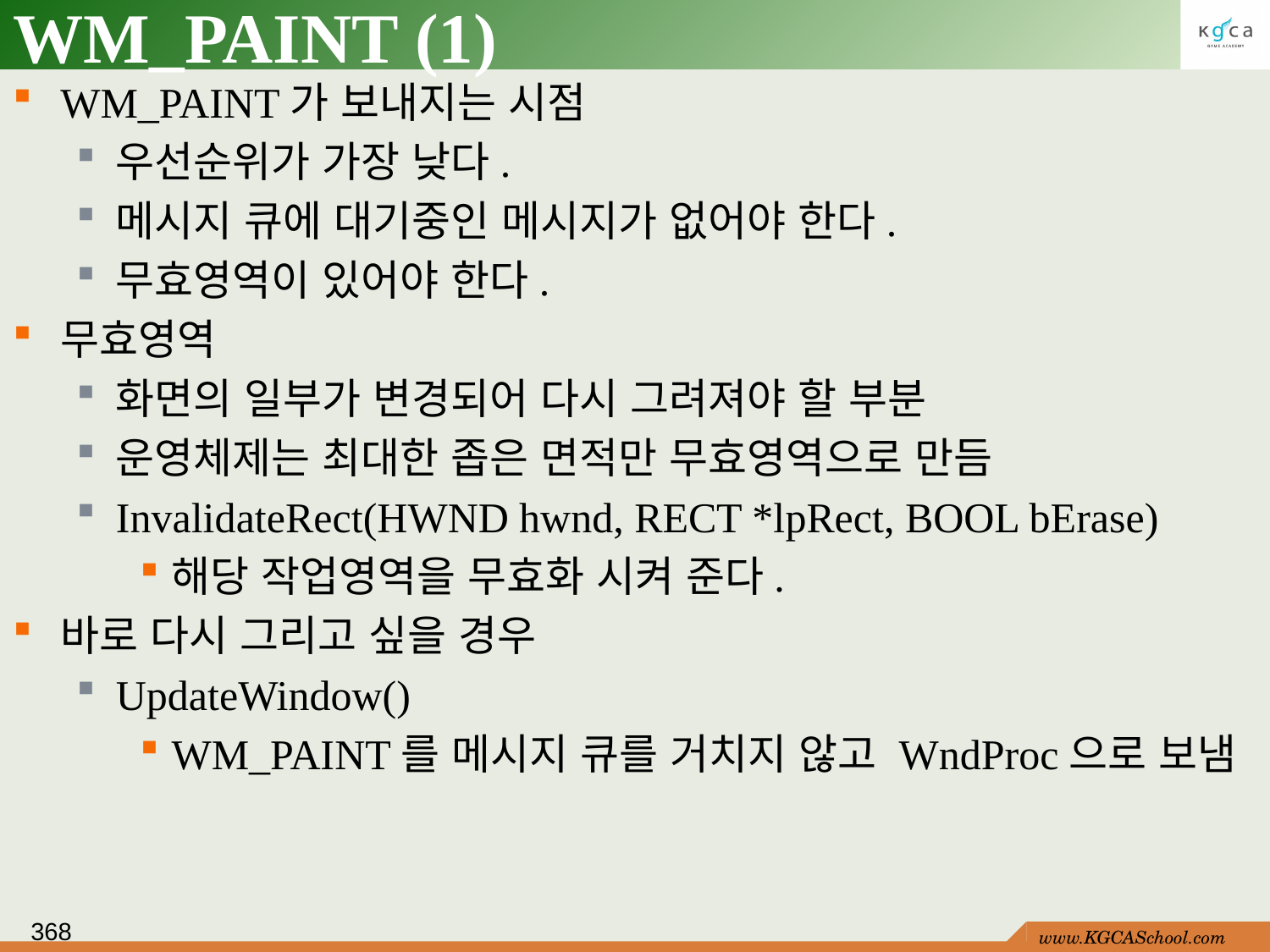

# WM_PAINT (1)
WM_PAINT가 보내지는 시점
우선순위가 가장 낮다.
메시지 큐에 대기중인 메시지가 없어야 한다.
무효영역이 있어야 한다.
무효영역
화면의 일부가 변경되어 다시 그려져야 할 부분
운영체제는 최대한 좁은 면적만 무효영역으로 만듬
InvalidateRect(HWND hwnd, RECT *lpRect, BOOL bErase)
해당 작업영역을 무효화 시켜 준다.
바로 다시 그리고 싶을 경우
UpdateWindow()
WM_PAINT를 메시지 큐를 거치지 않고 WndProc으로 보냄
368